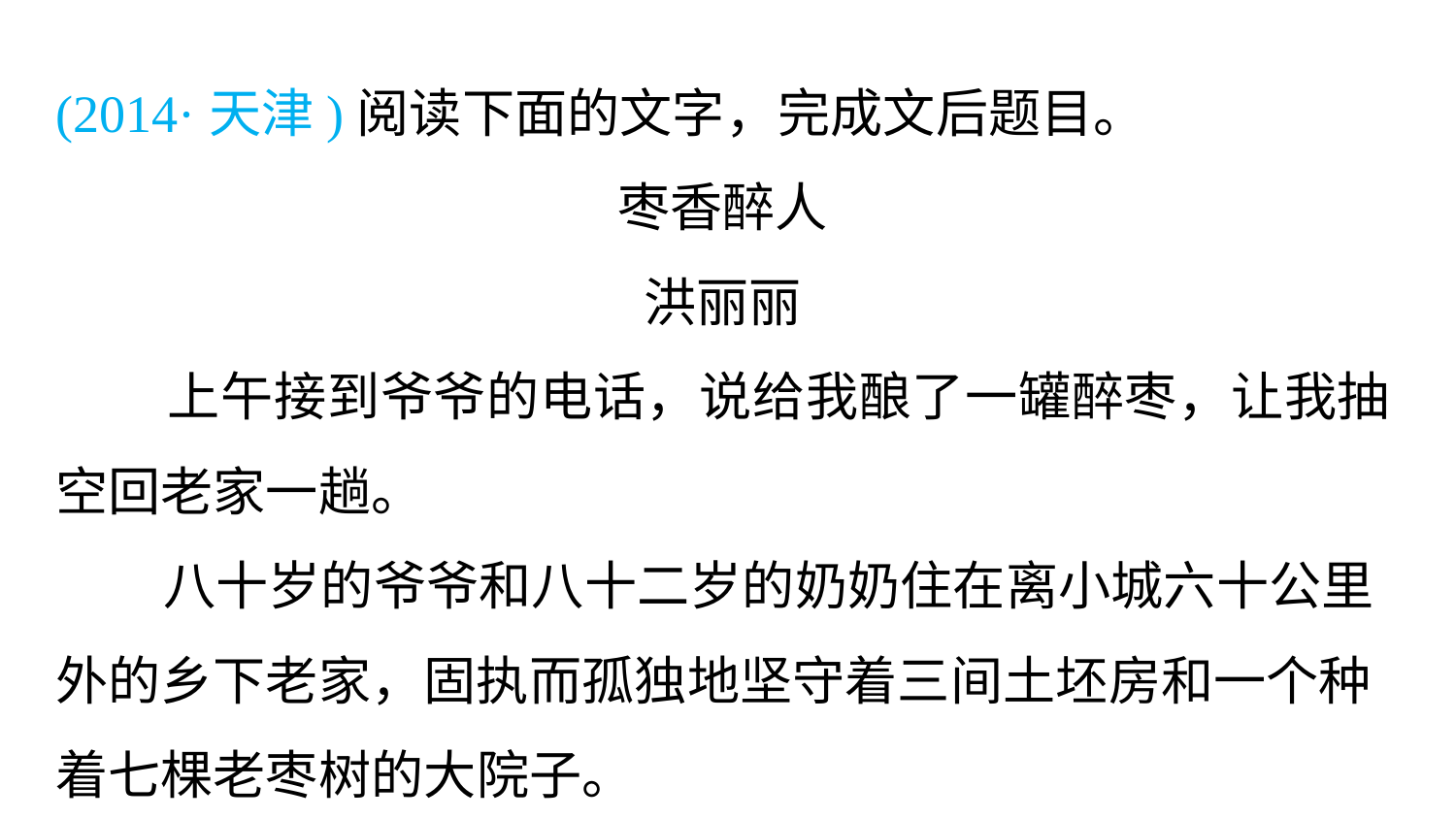

(2014·天津)阅读下面的文字，完成文后题目。
枣香醉人
洪丽丽
        上午接到爷爷的电话，说给我酿了一罐醉枣，让我抽空回老家一趟。
        八十岁的爷爷和八十二岁的奶奶住在离小城六十公里外的乡下老家，固执而孤独地坚守着三间土坯房和一个种着七棵老枣树的大院子。